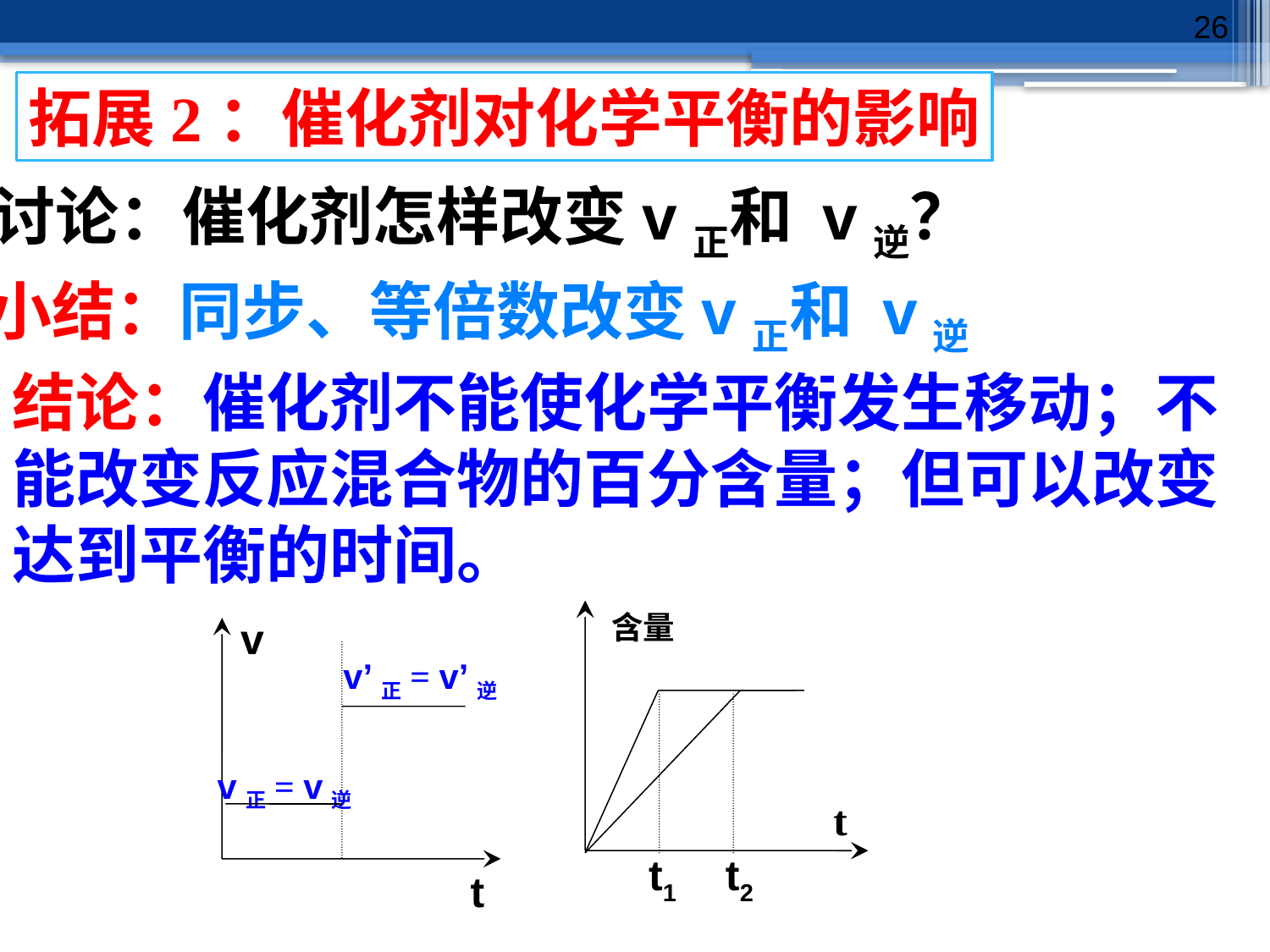

26
拓展2：催化剂对化学平衡的影响
讨论：催化剂怎样改变v正和 v逆？
小结：同步、等倍数改变v正和 v逆
结论：催化剂不能使化学平衡发生移动；不能改变反应混合物的百分含量；但可以改变达到平衡的时间。

 含量
  t

t1
t2
v

v’正= v’逆

v正= v逆

t